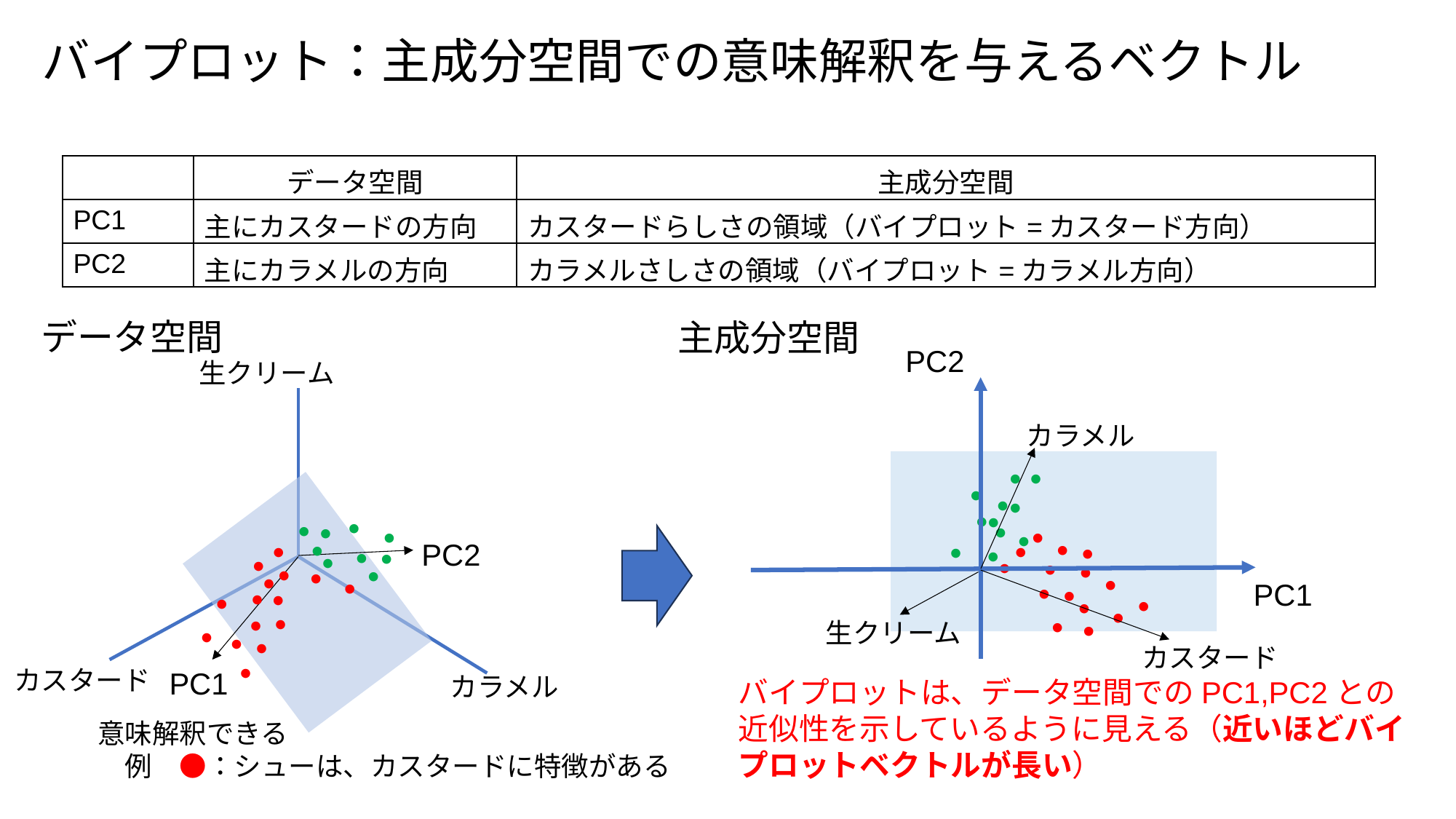

バイプロット：主成分空間での意味解釈を与えるベクトル
|  | データ空間 | 主成分空間 |
| --- | --- | --- |
| PC1 | 主にカスタードの方向 | カスタードらしさの領域（バイプロット=カスタード方向） |
| PC2 | 主にカラメルの方向 | カラメルさしさの領域（バイプロット=カラメル方向） |
データ空間
主成分空間
PC2
生クリーム
カラメル

●
●
●
●
●

●
●
●
●
●
●
●
●
●

PC2
●
●
●
●
●
●
●
●
●
●
●
●
●
●
●
●
●
●
●
PC1
●
●
●
●
●
●
●
●
●
●
●
生クリーム
●
●
●
●
●
カスタード
●
PC1
カスタード
バイプロットは、データ空間でのPC1,PC2との近似性を示しているように見える（近いほどバイプロットベクトルが長い）
カラメル
意味解釈できる
　例　●：シューは、カスタードに特徴がある